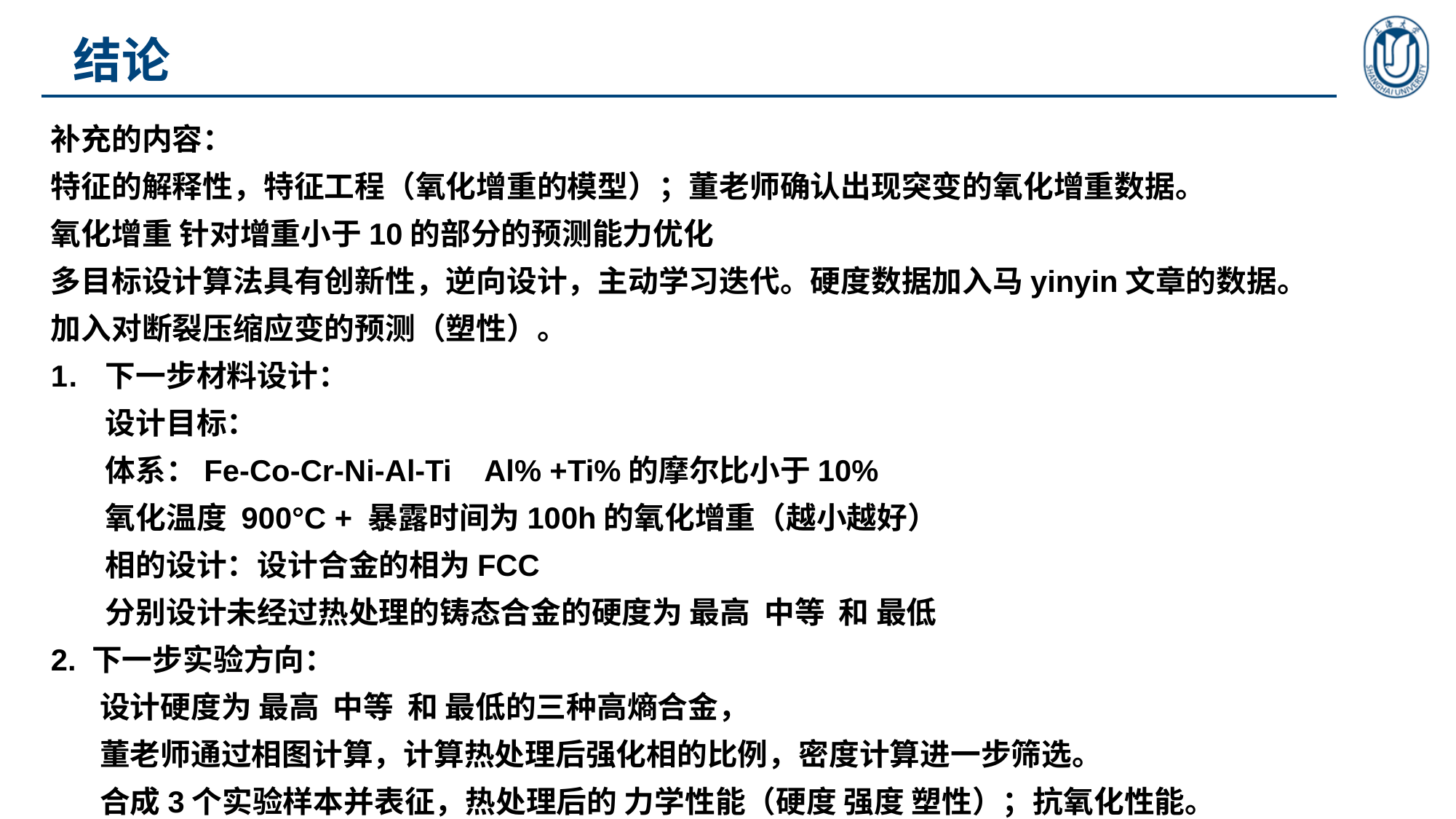

结论
补充的内容：
特征的解释性，特征工程（氧化增重的模型）；董老师确认出现突变的氧化增重数据。
氧化增重 针对增重小于10的部分的预测能力优化
多目标设计算法具有创新性，逆向设计，主动学习迭代。硬度数据加入马yinyin文章的数据。
加入对断裂压缩应变的预测（塑性）。
下一步材料设计：
设计目标：
体系：Fe-Co-Cr-Ni-Al-Ti    Al% +Ti%的摩尔比小于10%
氧化温度 900°C + 暴露时间为100h的氧化增重（越小越好）
相的设计：设计合金的相为FCC
分别设计未经过热处理的铸态合金的硬度为 最高  中等  和 最低
2. 下一步实验方向：
      设计硬度为 最高  中等  和 最低的三种高熵合金，
      董老师通过相图计算，计算热处理后强化相的比例，密度计算进一步筛选。
      合成3个实验样本并表征，热处理后的 力学性能（硬度 强度 塑性）；抗氧化性能。